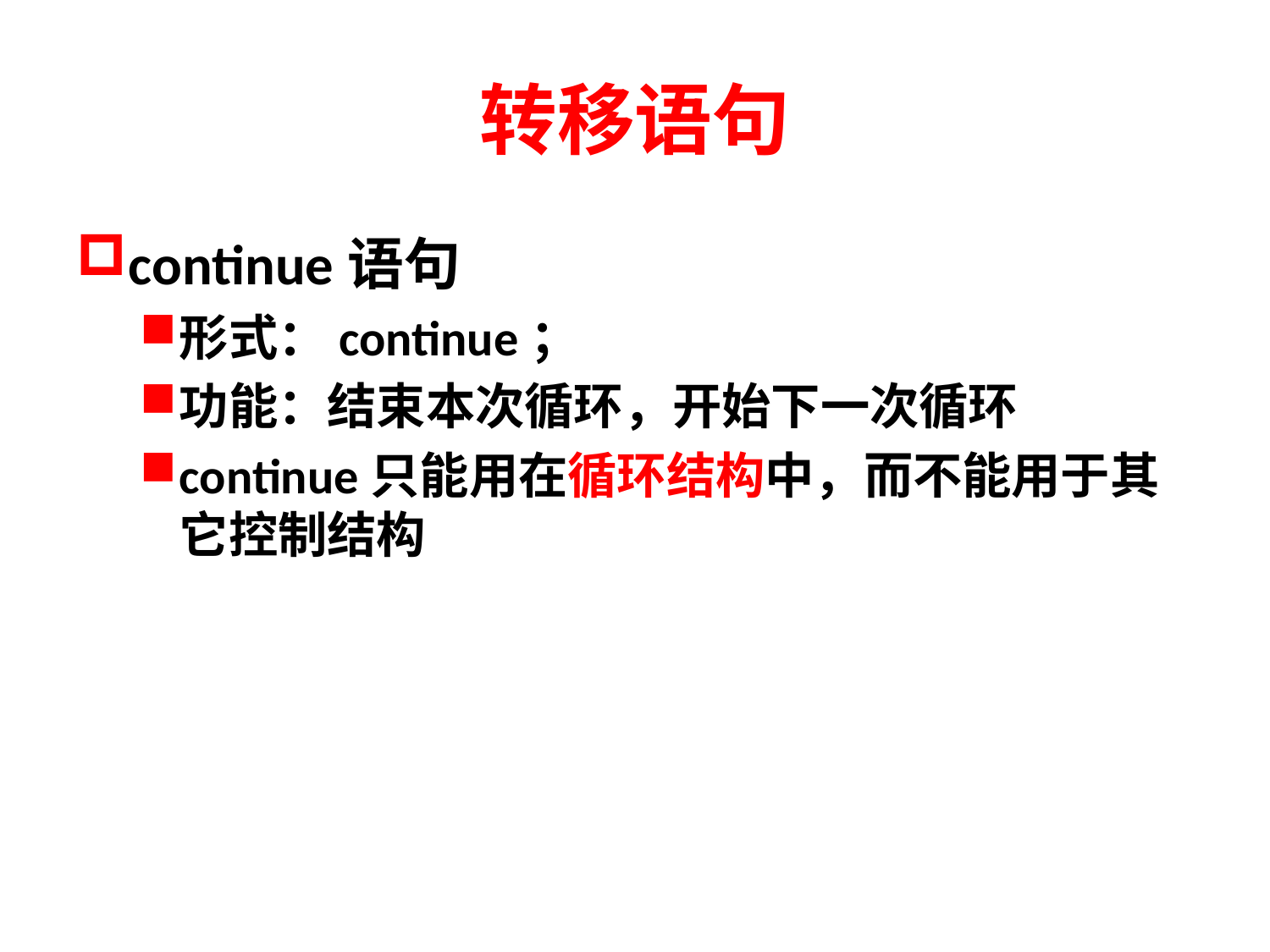

# 转移语句
continue语句
形式：continue；
功能：结束本次循环，开始下一次循环
continue只能用在循环结构中，而不能用于其它控制结构